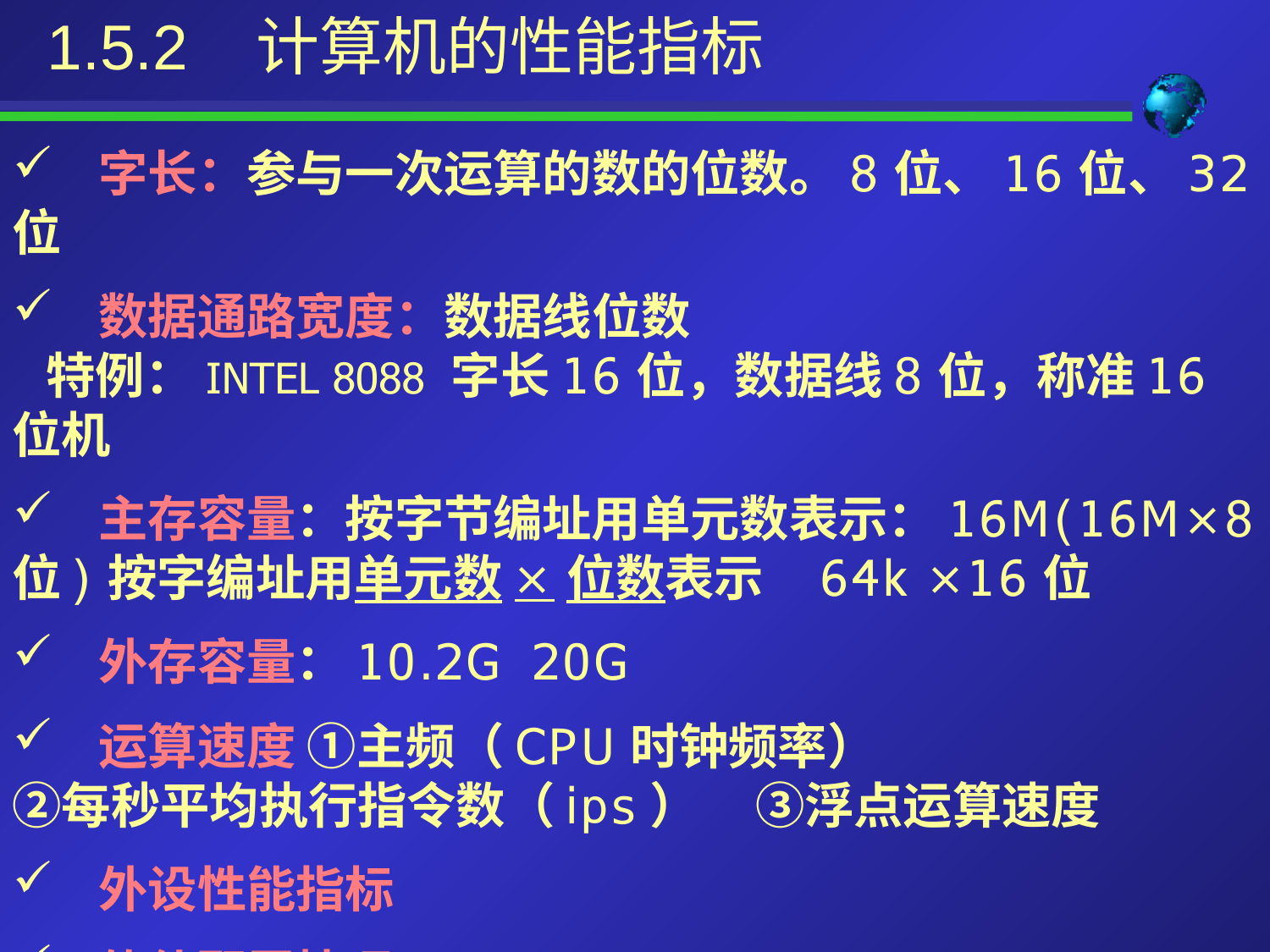

1.5.2   计算机的性能指标
   字长：参与一次运算的数的位数。8位、16位、32位
   数据通路宽度：数据线位数
   特例：INTEL 8088 字长16位，数据线8位，称准16位机
   主存容量：按字节编址用单元数表示：16M(16M×8位)按字编址用单元数×位数表示    64k ×16位
   外存容量：10.2G  20G
   运算速度 ①主频（CPU时钟频率）
②每秒平均执行指令数（ips）     ③浮点运算速度
   外设性能指标
   软件配置情况